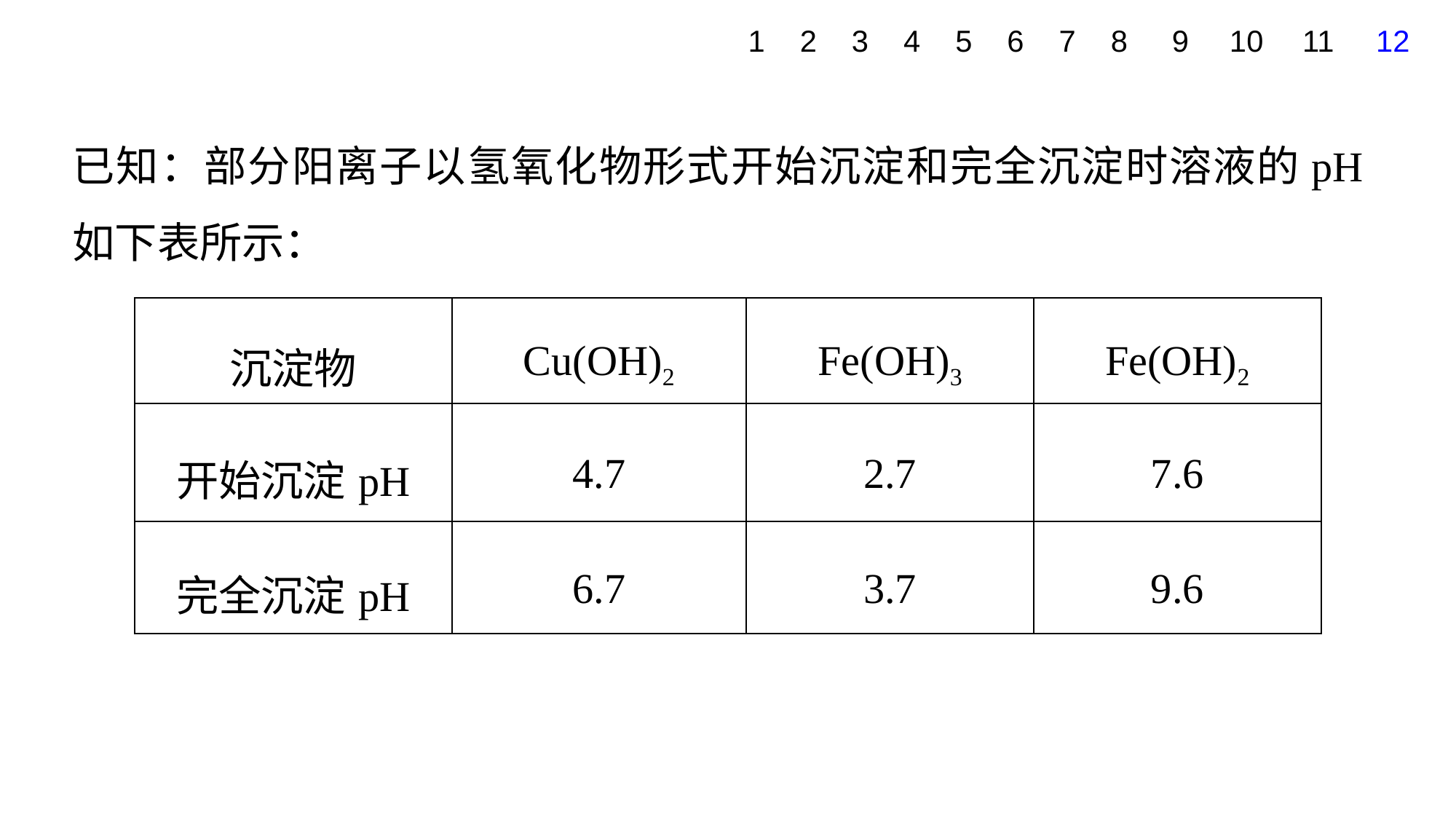

1
2
3
4
5
6
7
8
9
10
11
12
已知：部分阳离子以氢氧化物形式开始沉淀和完全沉淀时溶液的pH如下表所示：
| 沉淀物 | Cu(OH)2 | Fe(OH)3 | Fe(OH)2 |
| --- | --- | --- | --- |
| 开始沉淀pH | 4.7 | 2.7 | 7.6 |
| 完全沉淀pH | 6.7 | 3.7 | 9.6 |